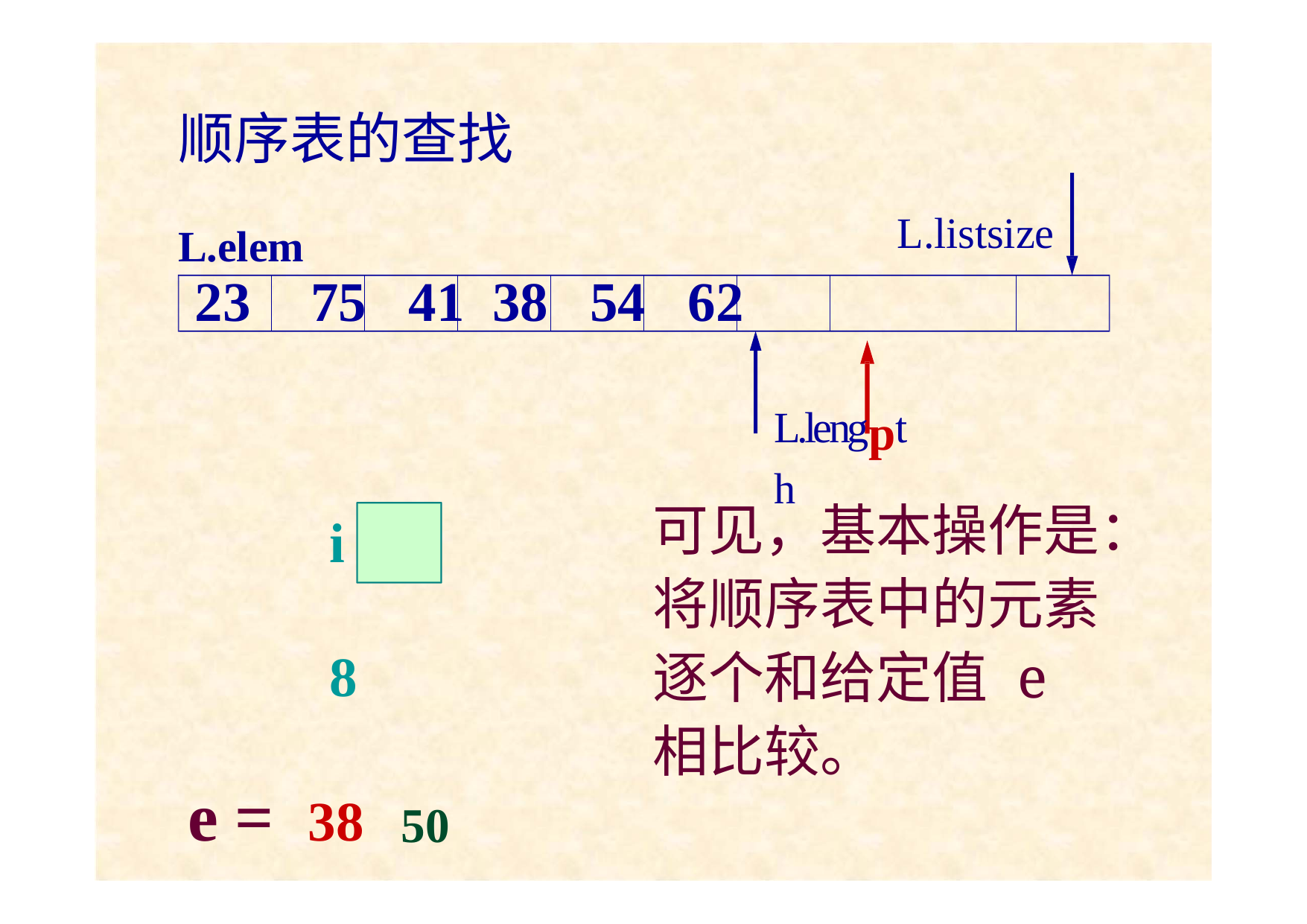

# 顺序表的查找

L.listsize
L.elem
23	75	41	38	54	62	17

L.lengpth
p
p
p
p
p
可见，基本操作是： 将顺序表中的元素 逐个和给定值	e
相比较。

i	8
e =	38	50
1
2
3
4
1